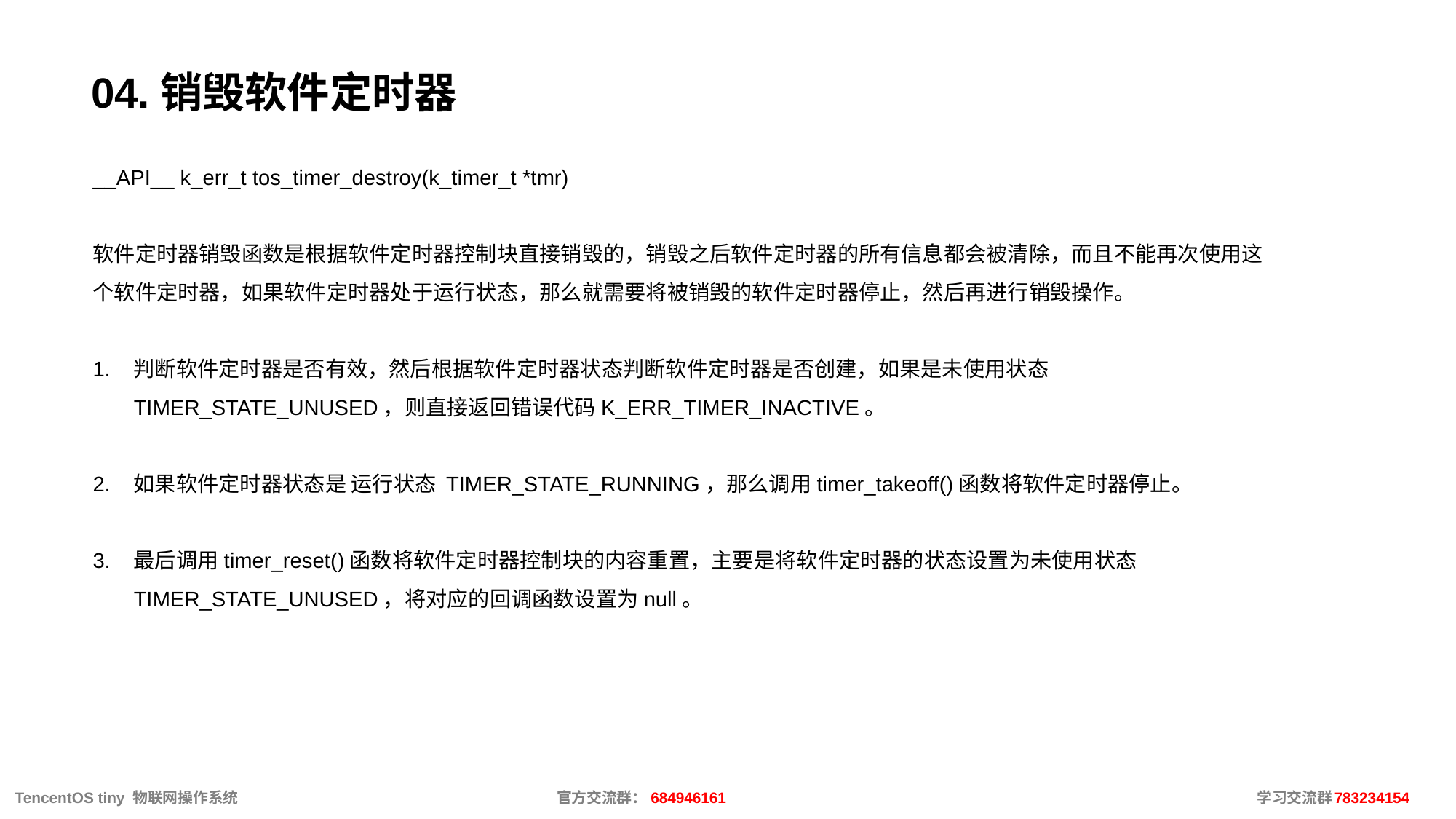

# 04.销毁软件定时器
__API__ k_err_t tos_timer_destroy(k_timer_t *tmr)

软件定时器销毁函数是根据软件定时器控制块直接销毁的，销毁之后软件定时器的所有信息都会被清除，而且不能再次使用这个软件定时器，如果软件定时器处于运行状态，那么就需要将被销毁的软件定时器停止，然后再进行销毁操作。

判断软件定时器是否有效，然后根据软件定时器状态判断软件定时器是否创建，如果是未使用状态TIMER_STATE_UNUSED，则直接返回错误代码K_ERR_TIMER_INACTIVE。

如果软件定时器状态是 运行状态 TIMER_STATE_RUNNING，那么调用timer_takeoff()函数将软件定时器停止。

最后调用timer_reset()函数将软件定时器控制块的内容重置，主要是将软件定时器的状态设置为未使用状态TIMER_STATE_UNUSED，将对应的回调函数设置为null。

 TencentOS tiny 物联网操作系统			官方交流群：684946161					          学习交流群：783234154